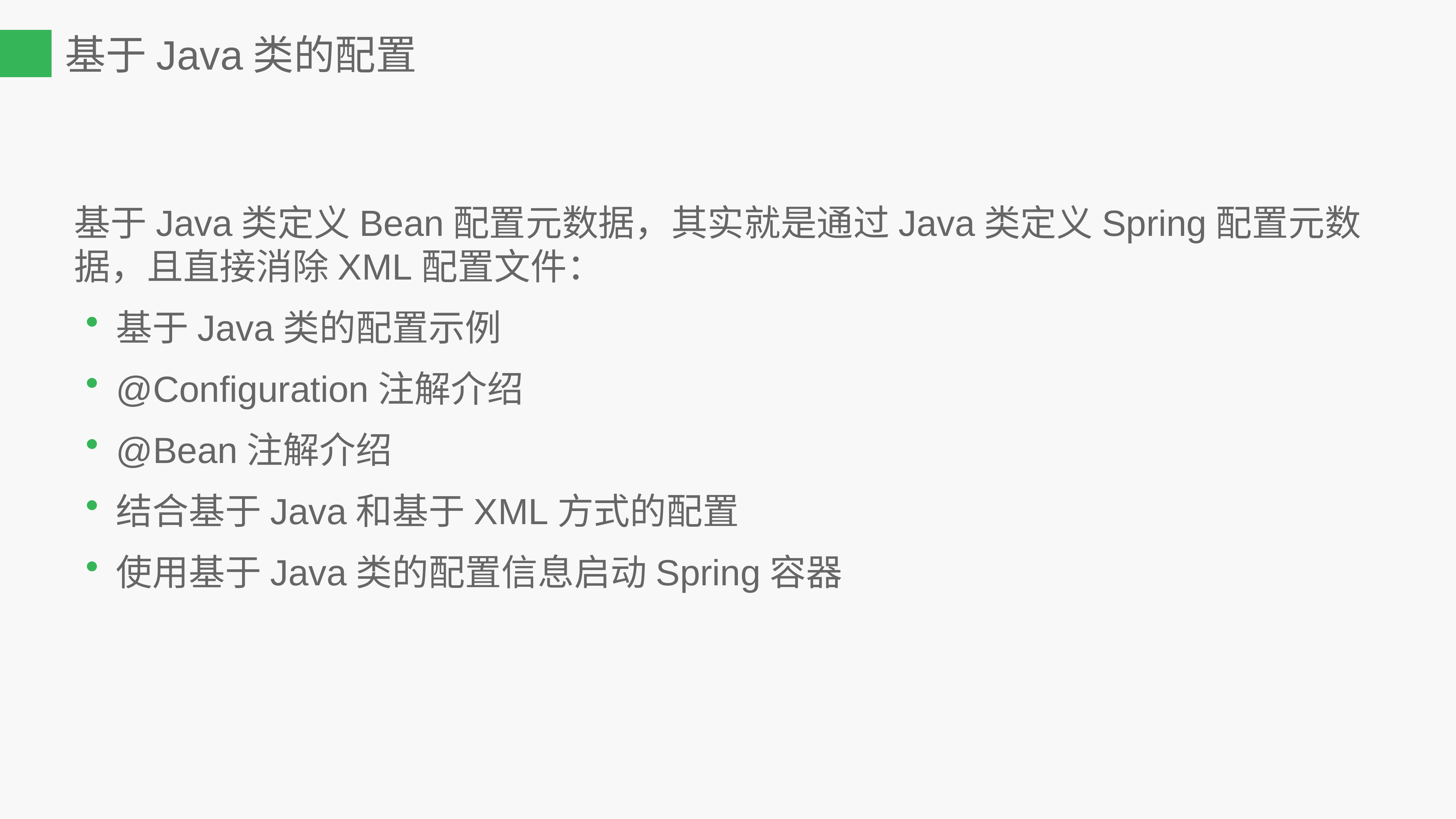

基于Java类的配置

基于Java类定义Bean配置元数据，其实就是通过Java类定义Spring配置元数据，且直接消除XML配置文件：
基于Java类的配置示例
@Configuration注解介绍
@Bean注解介绍
结合基于Java和基于XML方式的配置
使用基于Java类的配置信息启动Spring容器